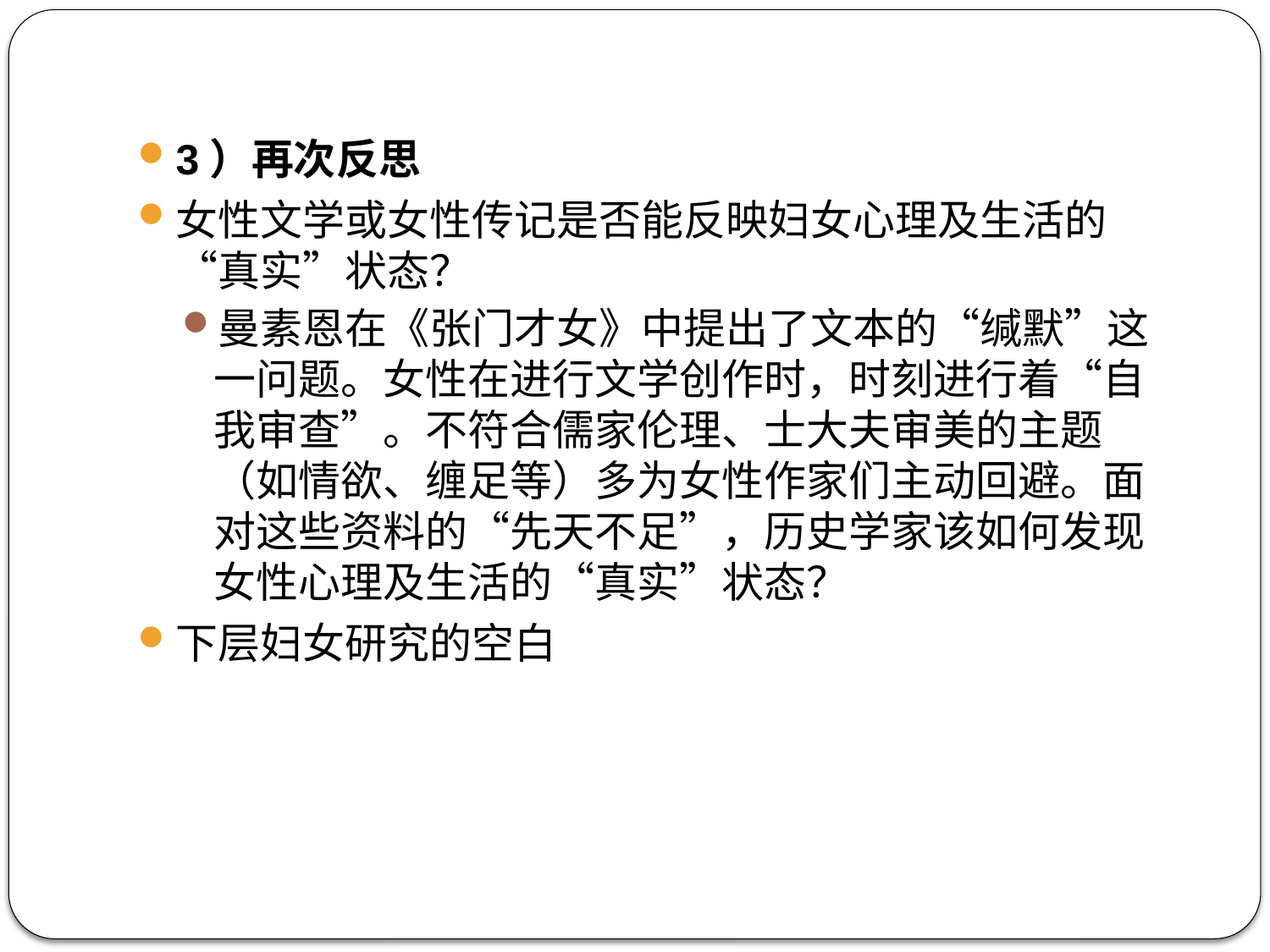

3）再次反思
女性文学或女性传记是否能反映妇女心理及生活的“真实”状态？
曼素恩在《张门才女》中提出了文本的“缄默”这一问题。女性在进行文学创作时，时刻进行着“自我审查”。不符合儒家伦理、士大夫审美的主题（如情欲、缠足等）多为女性作家们主动回避。面对这些资料的“先天不足”，历史学家该如何发现女性心理及生活的“真实”状态？
下层妇女研究的空白